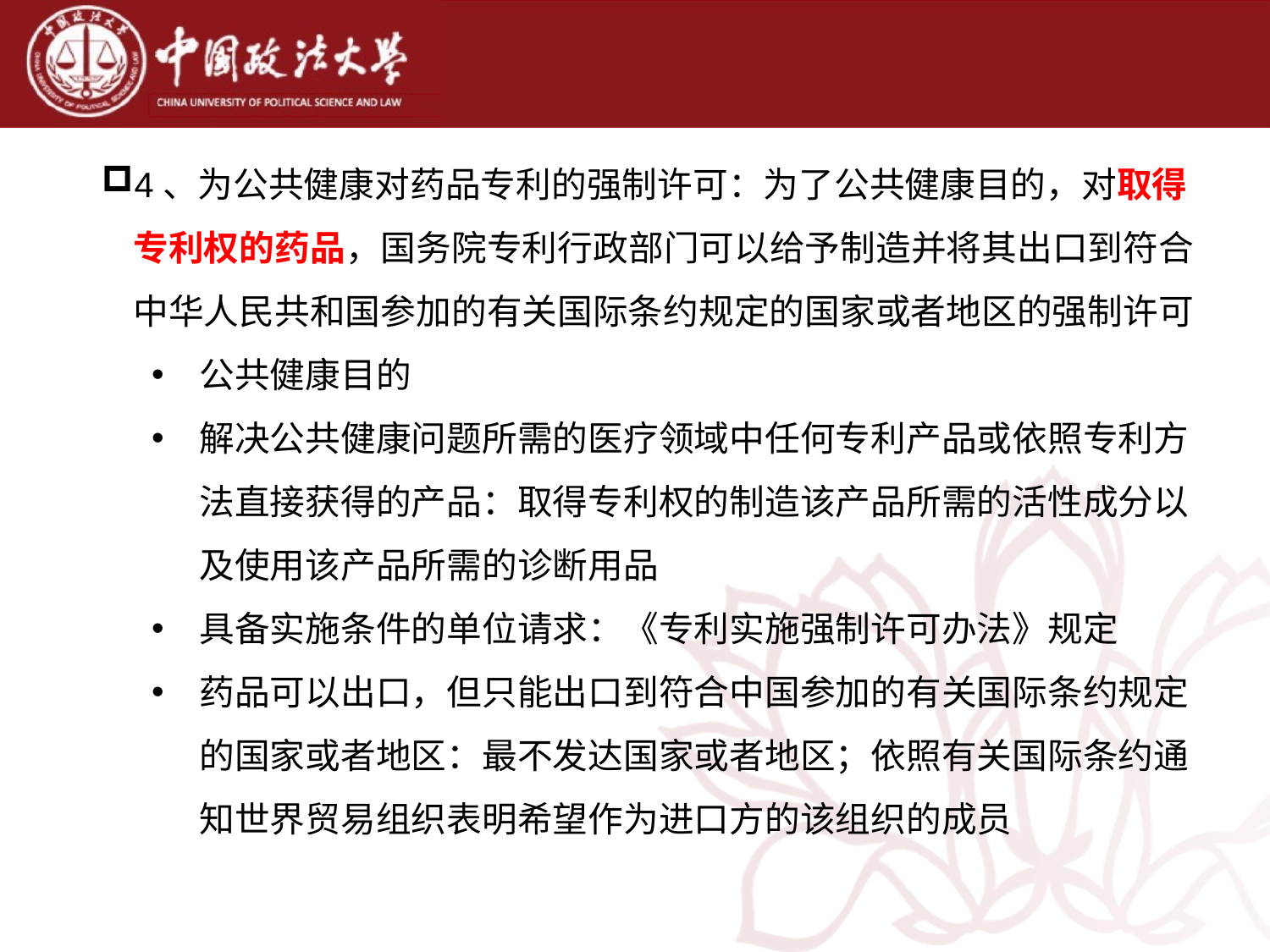

4、为公共健康对药品专利的强制许可：为了公共健康目的，对取得专利权的药品，国务院专利行政部门可以给予制造并将其出口到符合中华人民共和国参加的有关国际条约规定的国家或者地区的强制许可
公共健康目的
解决公共健康问题所需的医疗领域中任何专利产品或依照专利方法直接获得的产品：取得专利权的制造该产品所需的活性成分以及使用该产品所需的诊断用品
具备实施条件的单位请求：《专利实施强制许可办法》规定
药品可以出口，但只能出口到符合中国参加的有关国际条约规定的国家或者地区：最不发达国家或者地区；依照有关国际条约通知世界贸易组织表明希望作为进口方的该组织的成员